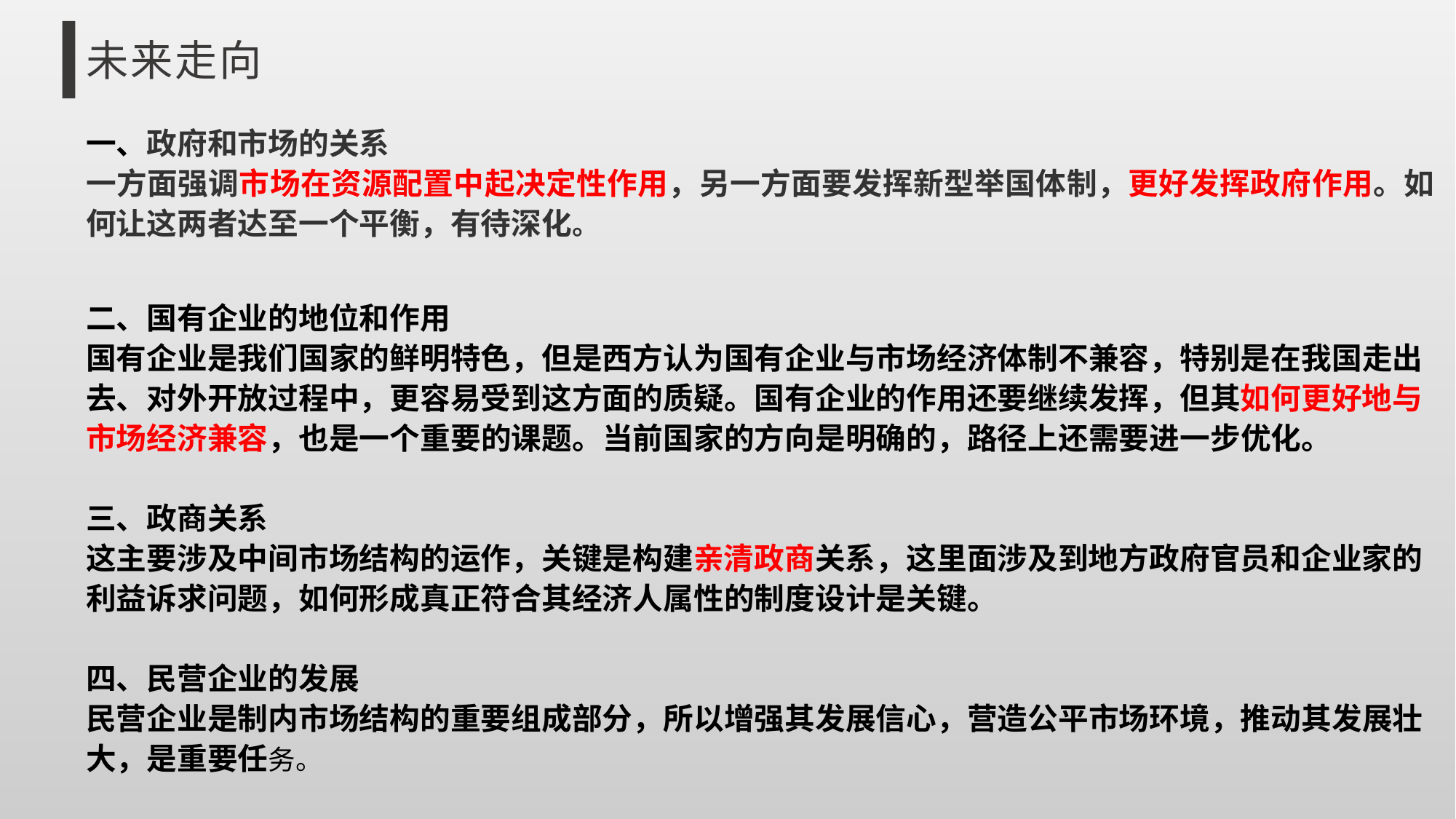

未来走向
一、政府和市场的关系
一方面强调市场在资源配置中起决定性作用，另一方面要发挥新型举国体制，更好发挥政府作用。如何让这两者达至一个平衡，有待深化。

二、国有企业的地位和作用
国有企业是我们国家的鲜明特色，但是西方认为国有企业与市场经济体制不兼容，特别是在我国走出去、对外开放过程中，更容易受到这方面的质疑。国有企业的作用还要继续发挥，但其如何更好地与市场经济兼容，也是一个重要的课题。当前国家的方向是明确的，路径上还需要进一步优化。

三、政商关系
这主要涉及中间市场结构的运作，关键是构建亲清政商关系，这里面涉及到地方政府官员和企业家的利益诉求问题，如何形成真正符合其经济人属性的制度设计是关键。

四、民营企业的发展
民营企业是制内市场结构的重要组成部分，所以增强其发展信心，营造公平市场环境，推动其发展壮大，是重要任务。